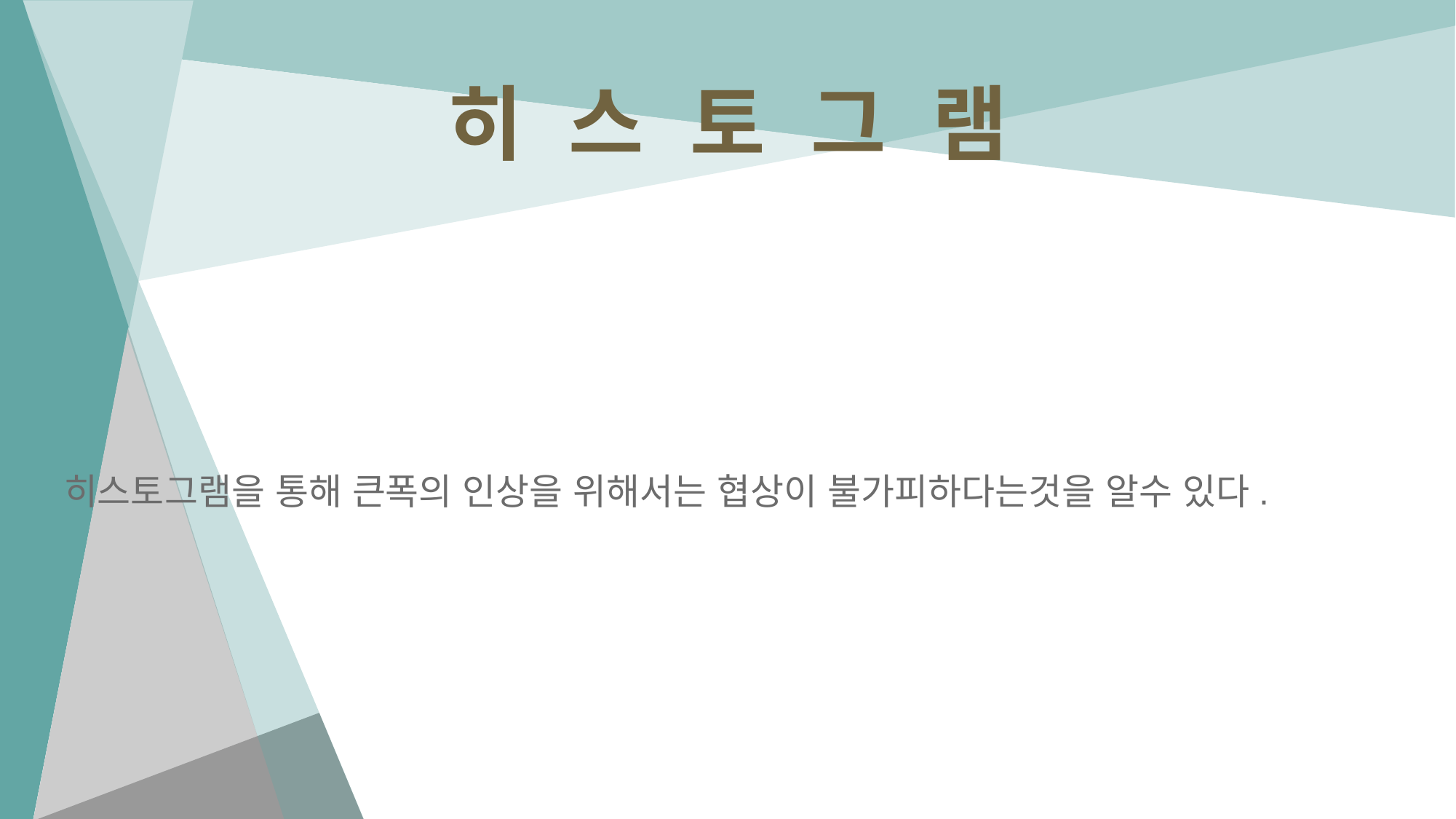

# 히  스  토  그  램
히스토그램을 통해 큰폭의 인상을 위해서는 협상이 불가피하다는것을 알수 있다.